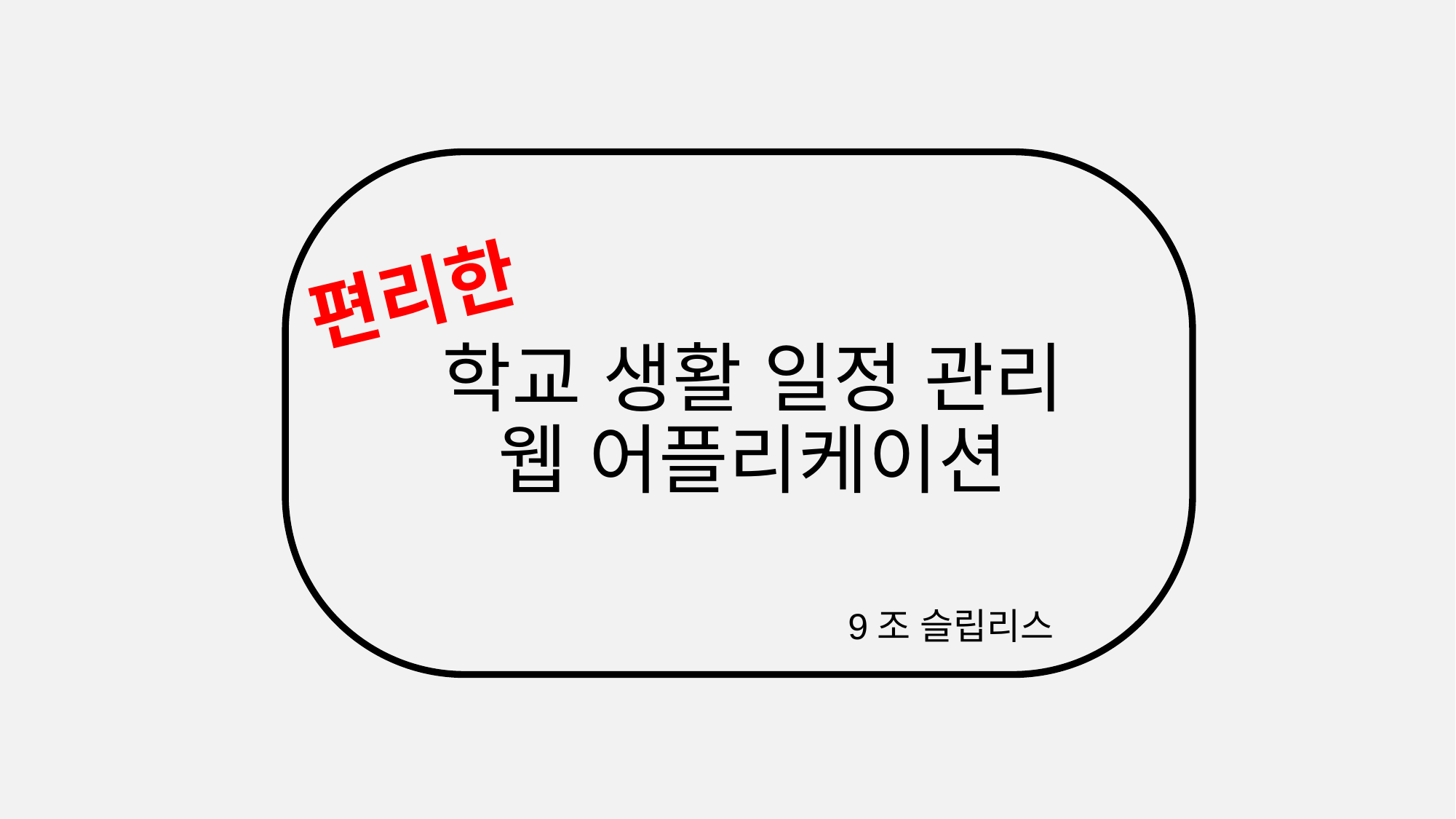

편리한
# 학교 생활 일정 관리 웹 어플리케이션
9조 슬립리스